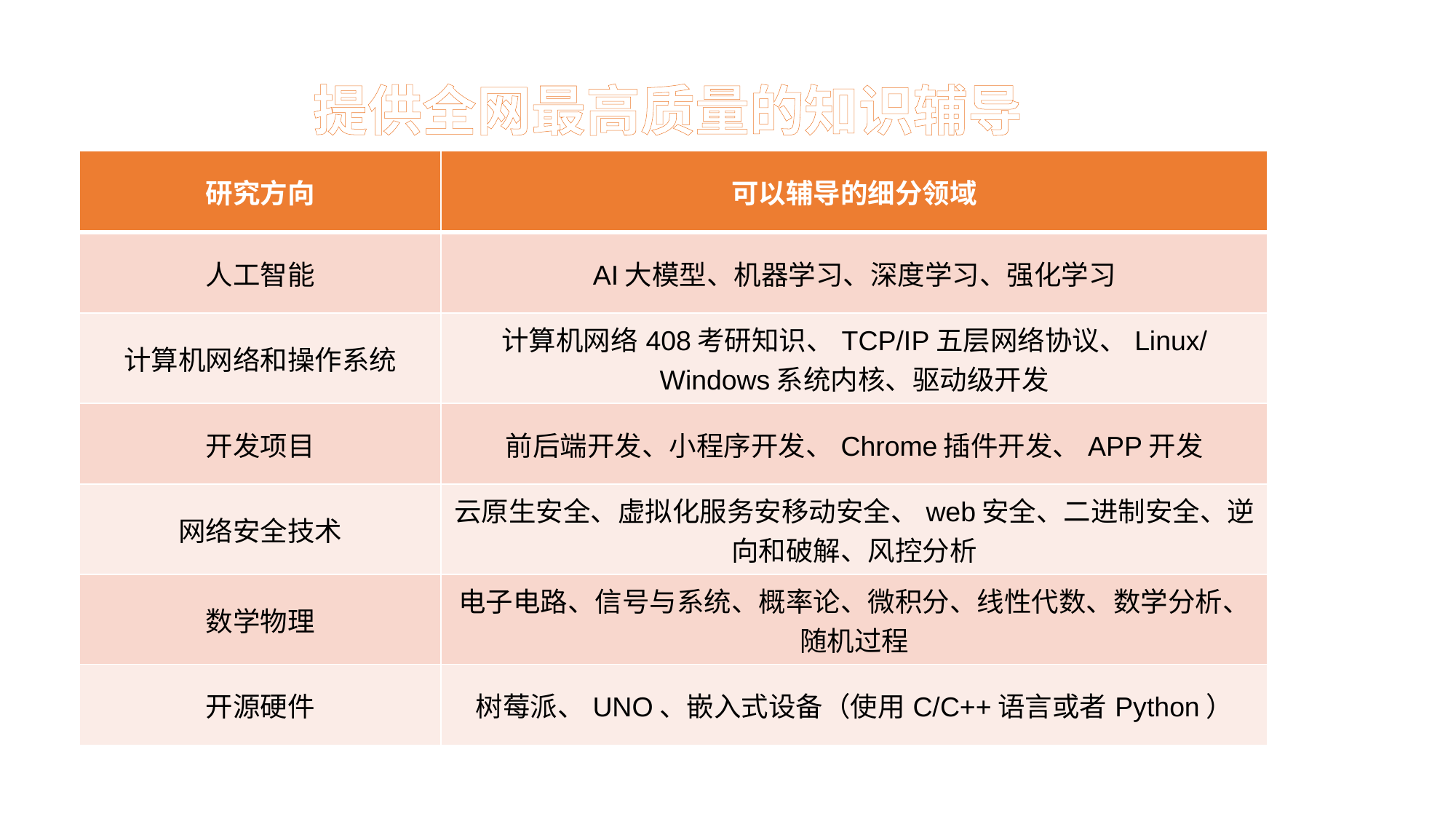

提供全网最高质量的知识辅导
| 研究方向 | 可以辅导的细分领域 |
| --- | --- |
| 人工智能 | AI大模型、机器学习、深度学习、强化学习 |
| 计算机网络和操作系统 | 计算机网络408考研知识、TCP/IP五层网络协议、Linux/Windows系统内核、驱动级开发 |
| 开发项目 | 前后端开发、小程序开发、Chrome插件开发、APP开发 |
| 网络安全技术 | 云原生安全、虚拟化服务安移动安全、web安全、二进制安全、逆向和破解、风控分析 |
| 数学物理 | 电子电路、信号与系统、概率论、微积分、线性代数、数学分析、随机过程 |
| 开源硬件 | 树莓派、UNO、嵌入式设备（使用C/C++语言或者Python） |